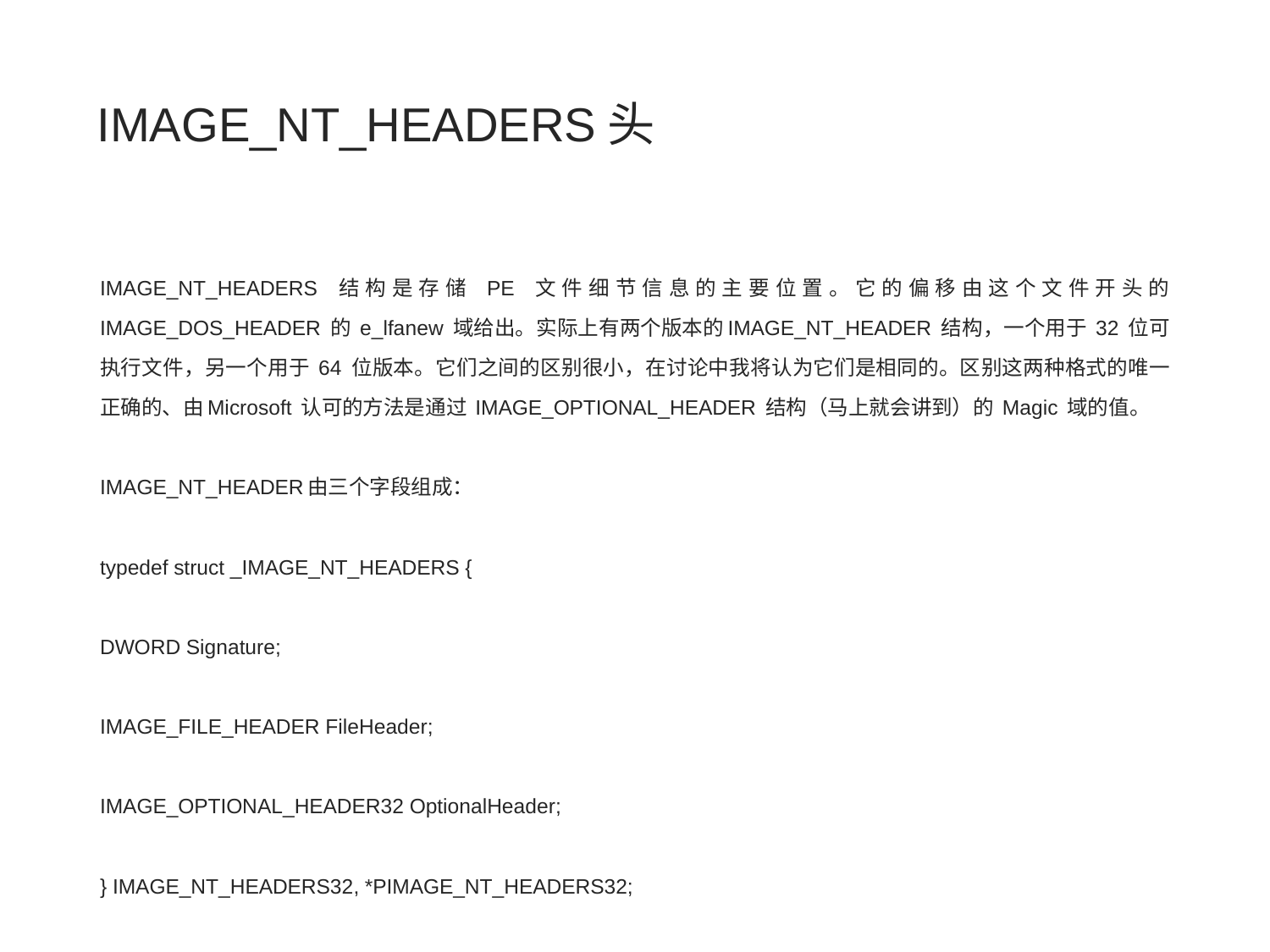

# IMAGE_NT_HEADERS头
IMAGE_NT_HEADERS 结构是存储 PE 文件细节信息的主要位置。它的偏移由这个文件开头的 IMAGE_DOS_HEADER 的 e_lfanew 域给出。实际上有两个版本的IMAGE_NT_HEADER 结构，一个用于 32 位可执行文件，另一个用于 64 位版本。它们之间的区别很小，在讨论中我将认为它们是相同的。区别这两种格式的唯一正确的、由Microsoft 认可的方法是通过 IMAGE_OPTIONAL_HEADER 结构（马上就会讲到）的 Magic 域的值。

IMAGE_NT_HEADER由三个字段组成：

typedef struct _IMAGE_NT_HEADERS {

DWORD Signature;

IMAGE_FILE_HEADER FileHeader;

IMAGE_OPTIONAL_HEADER32 OptionalHeader;

} IMAGE_NT_HEADERS32, *PIMAGE_NT_HEADERS32;